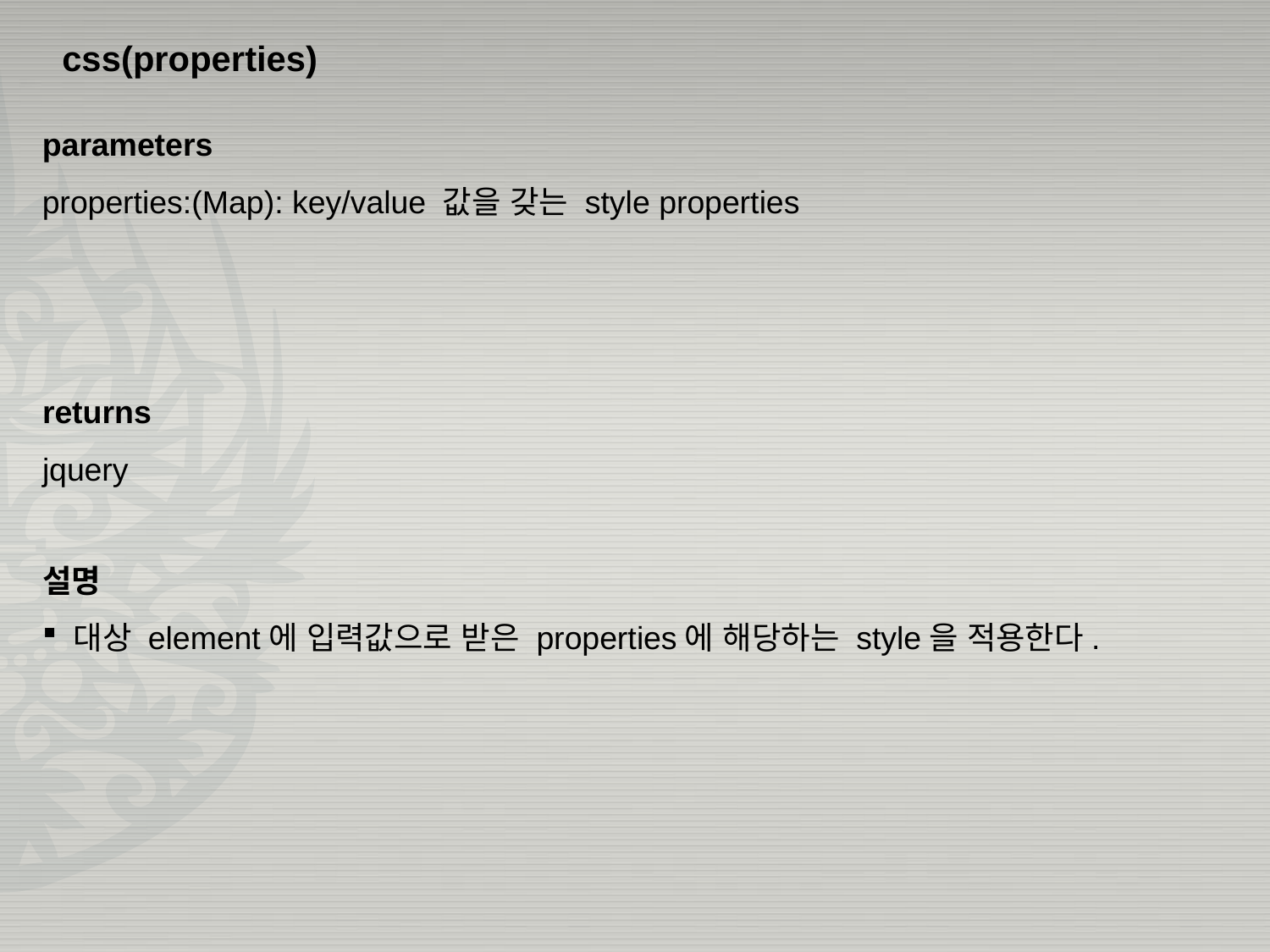

css(properties)
parameters
properties:(Map): key/value 값을 갖는 style properties
returns
jquery
설명
 대상 element에 입력값으로 받은 properties에 해당하는 style을 적용한다.